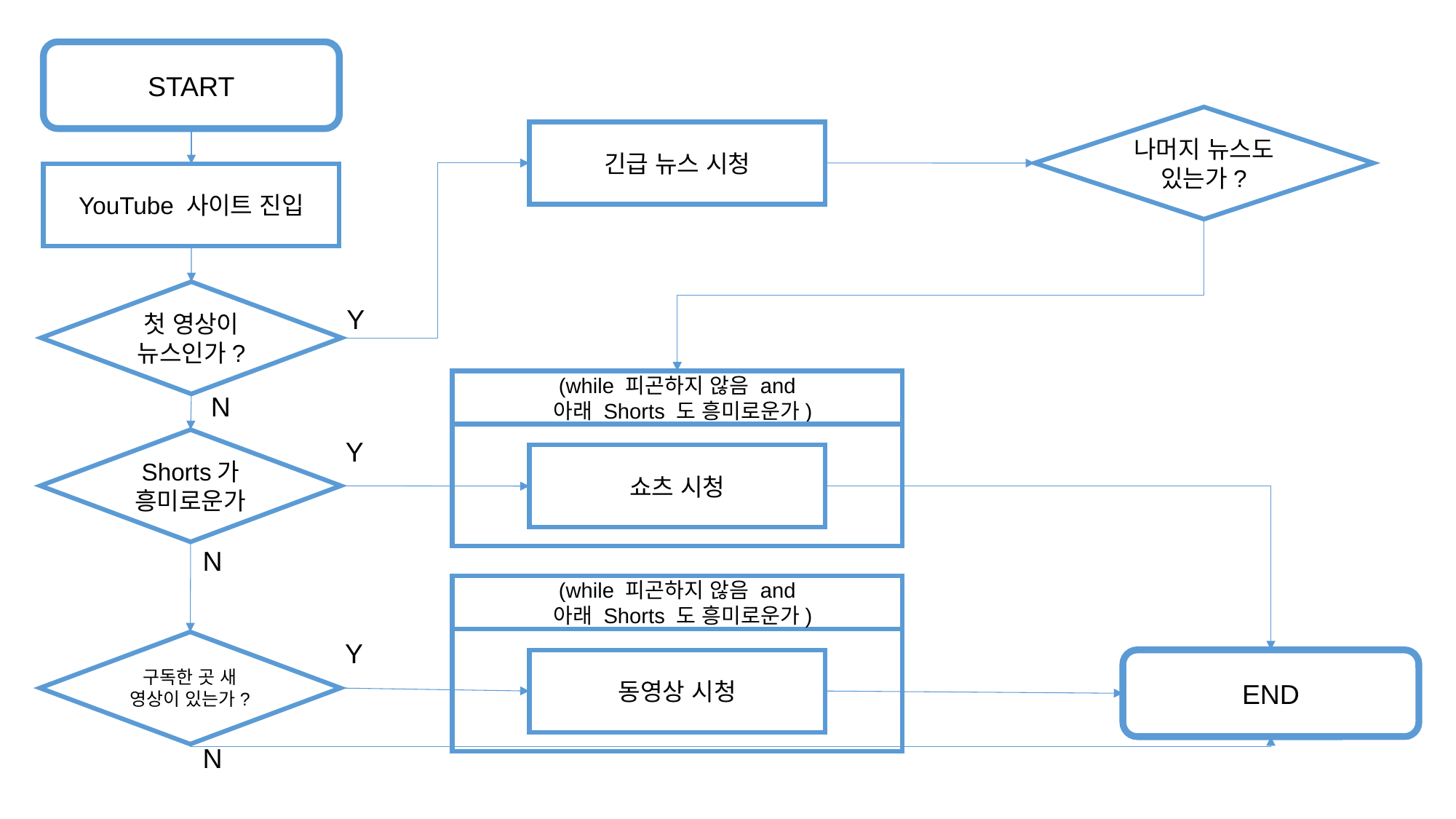

START
나머지 뉴스도 있는가?
긴급 뉴스 시청
YouTube 사이트 진입
첫 영상이 뉴스인가?
Y
(while 피곤하지 않음 and
 아래 Shorts 도 흥미로운가)
N

Y
Shorts가
흥미로운가
쇼츠 시청
N
(while 피곤하지 않음 and
 아래 Shorts 도 흥미로운가)

Y
구독한 곳 새 영상이 있는가?
END
동영상 시청
N